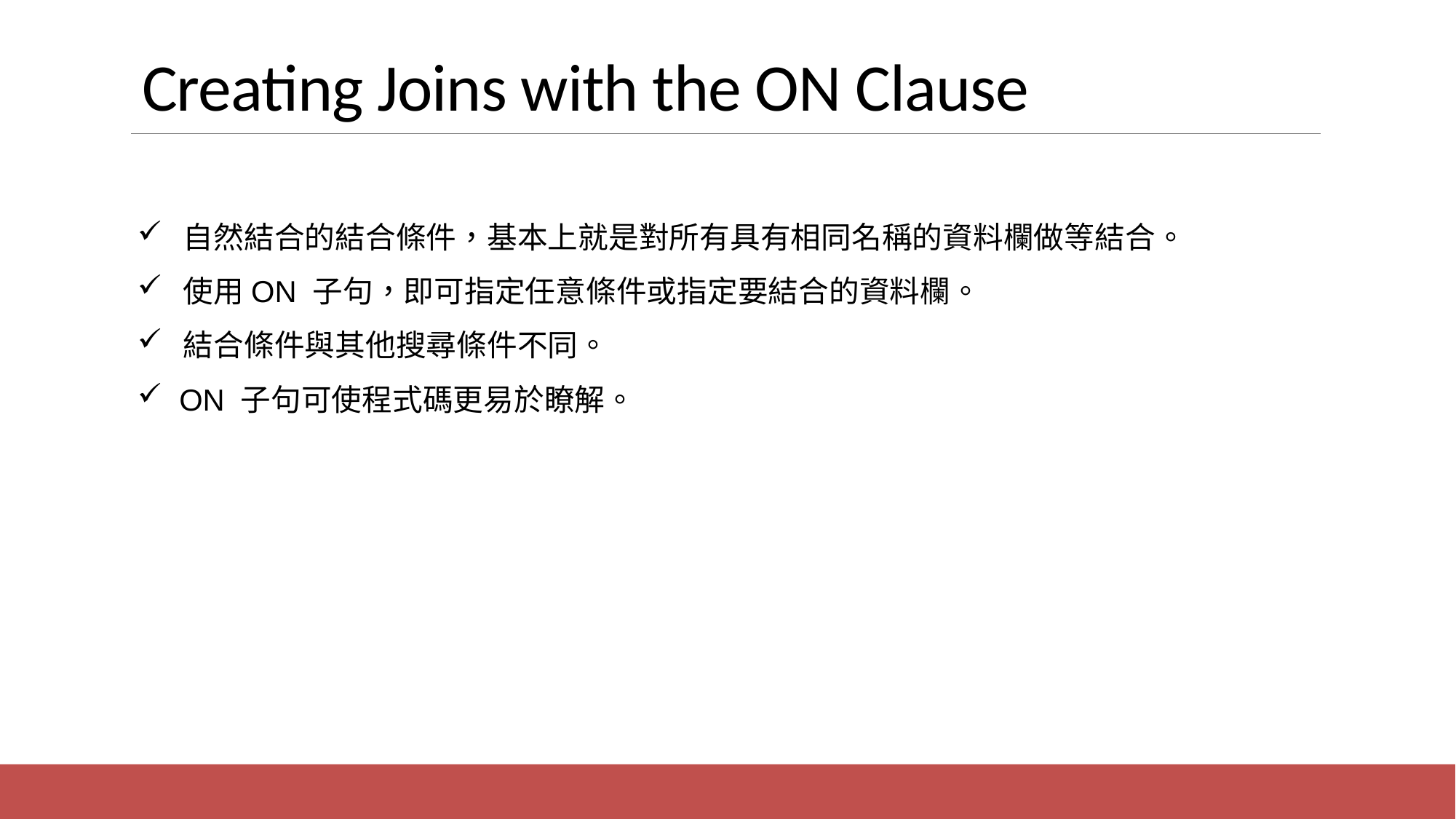

# Creating Joins with the ON Clause
  自然結合的結合條件，基本上就是對所有具有相同名稱的資料欄做等結合。
  使用ON 子句，即可指定任意條件或指定要結合的資料欄。
  結合條件與其他搜尋條件不同。
  ON 子句可使程式碼更易於瞭解。